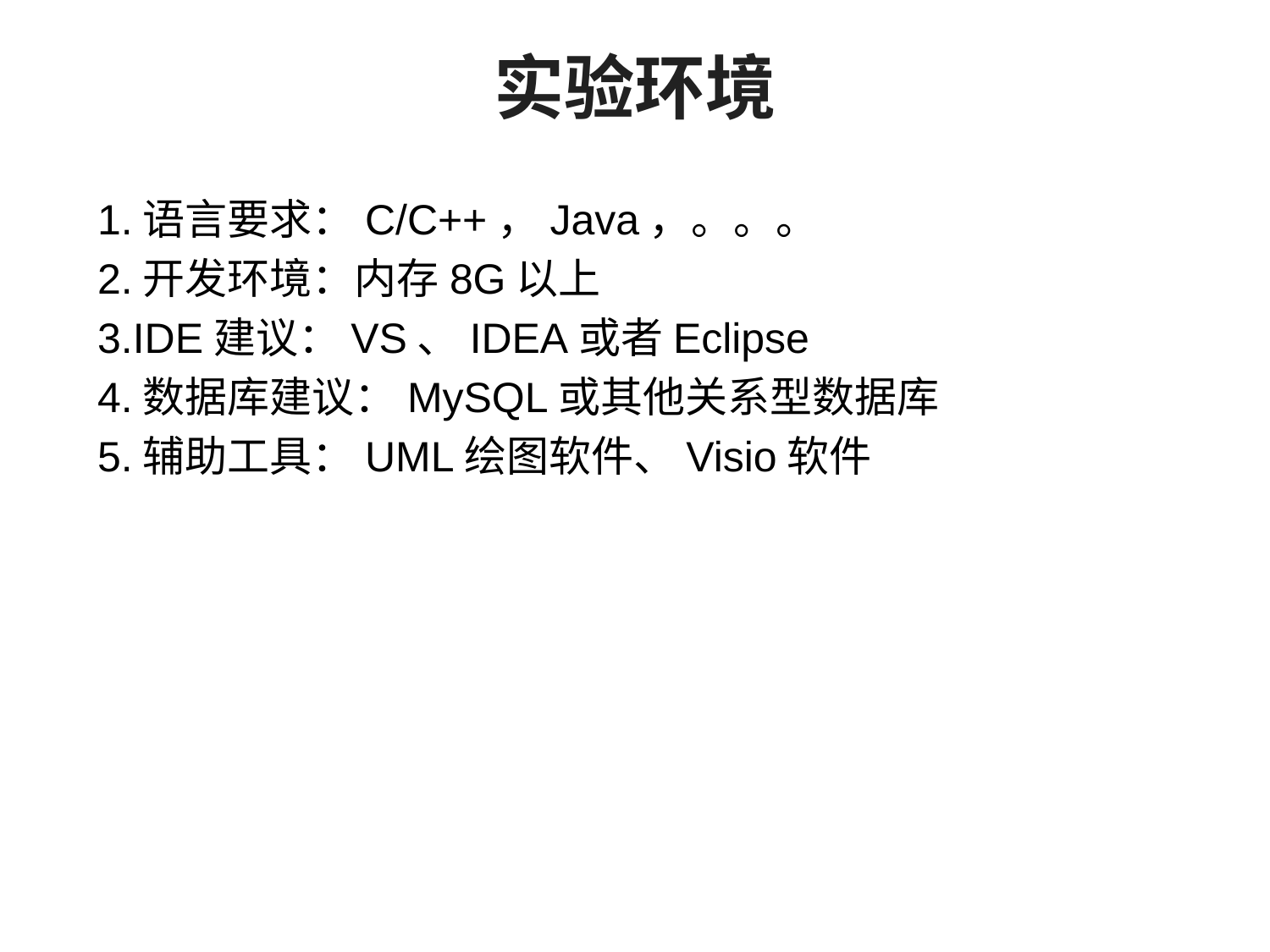

# 实验环境
1.语言要求：C/C++，Java，。。。
2.开发环境：内存8G以上
3.IDE建议：VS、IDEA或者Eclipse
4.数据库建议：MySQL或其他关系型数据库
5.辅助工具：UML绘图软件、Visio软件